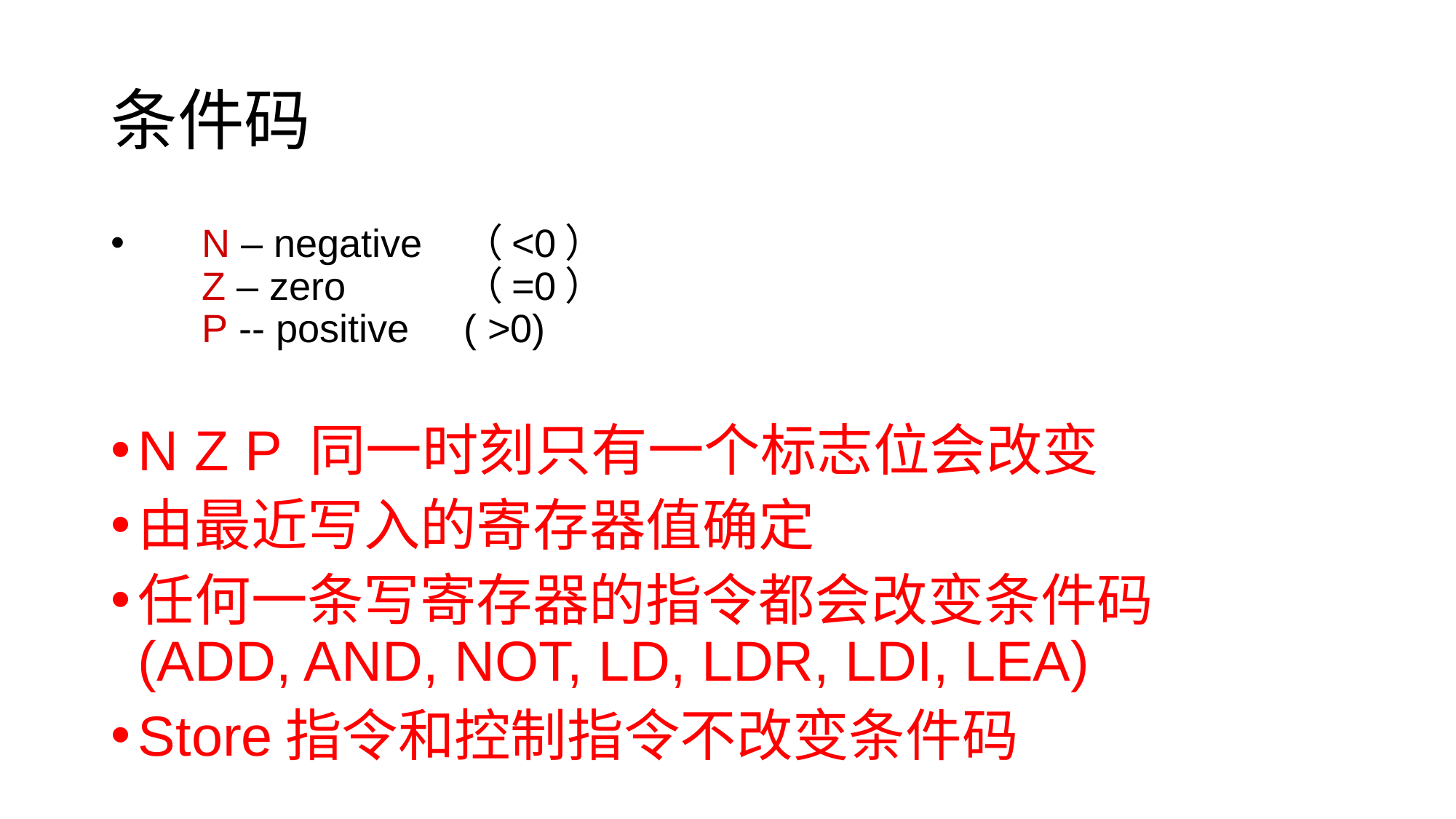

# 条件码
	N – negative   （<0）
	Z – zero          （=0）
	P -- positive     ( >0)

N Z P 同一时刻只有一个标志位会改变
由最近写入的寄存器值确定
任何一条写寄存器的指令都会改变条件码
(ADD, AND, NOT, LD, LDR, LDI, LEA)
Store指令和控制指令不改变条件码